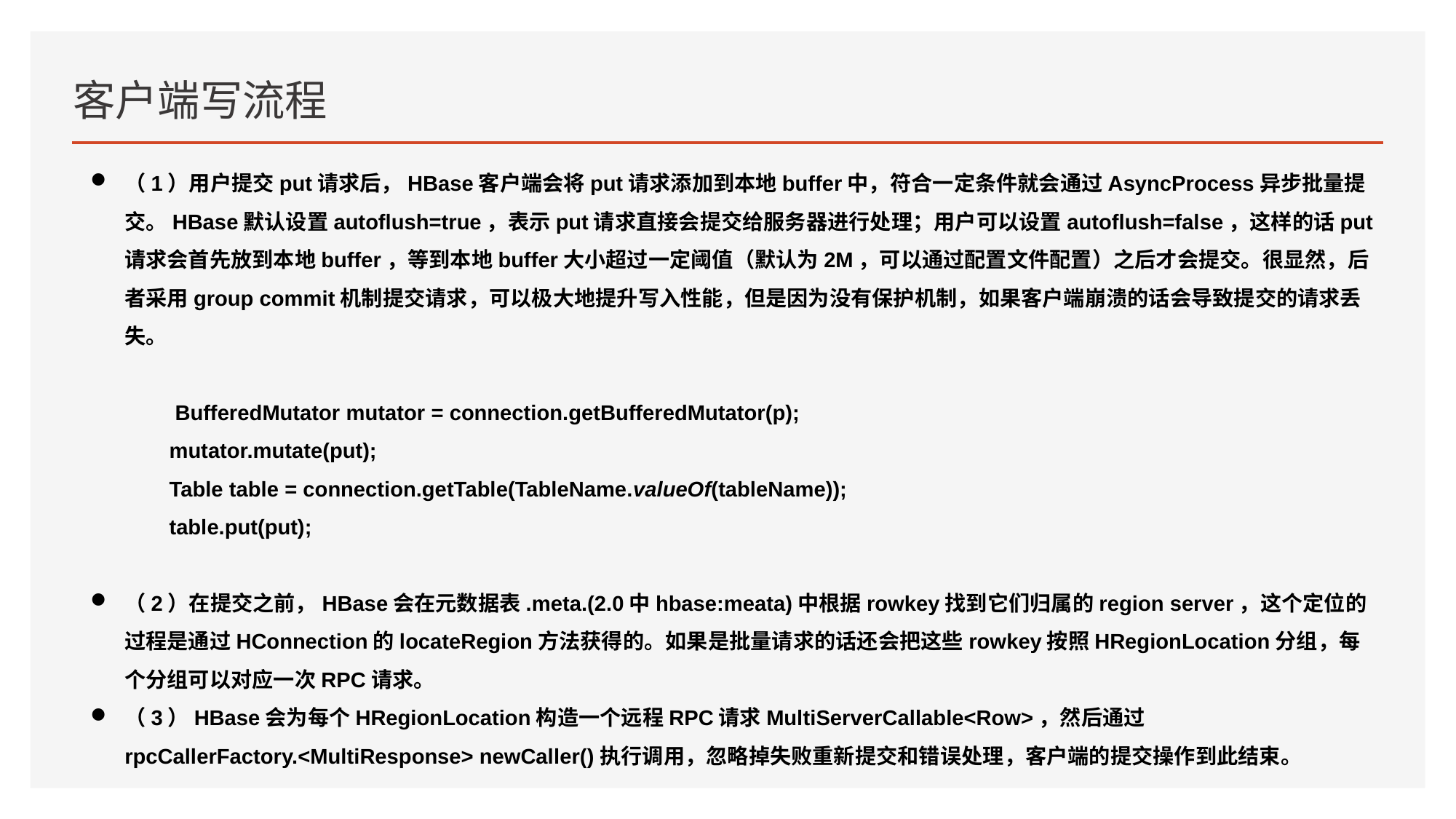

# 客户端写流程

（1）用户提交put请求后，HBase客户端会将put请求添加到本地buffer中，符合一定条件就会通过AsyncProcess异步批量提交。HBase默认设置autoflush=true，表示put请求直接会提交给服务器进行处理；用户可以设置autoflush=false，这样的话put请求会首先放到本地buffer，等到本地buffer大小超过一定阈值（默认为2M，可以通过配置文件配置）之后才会提交。很显然，后者采用group commit机制提交请求，可以极大地提升写入性能，但是因为没有保护机制，如果客户端崩溃的话会导致提交的请求丢失。

     BufferedMutator mutator = connection.getBufferedMutator(p);
    mutator.mutate(put);
    Table table = connection.getTable(TableName.valueOf(tableName));
    table.put(put);

（2）在提交之前，HBase会在元数据表.meta.(2.0中hbase:meata)中根据rowkey找到它们归属的region server，这个定位的过程是通过HConnection的locateRegion方法获得的。如果是批量请求的话还会把这些rowkey按照HRegionLocation分组，每个分组可以对应一次RPC请求。
（3）HBase会为每个HRegionLocation构造一个远程RPC请求MultiServerCallable<Row>，然后通过rpcCallerFactory.<MultiResponse> newCaller()执行调用，忽略掉失败重新提交和错误处理，客户端的提交操作到此结束。